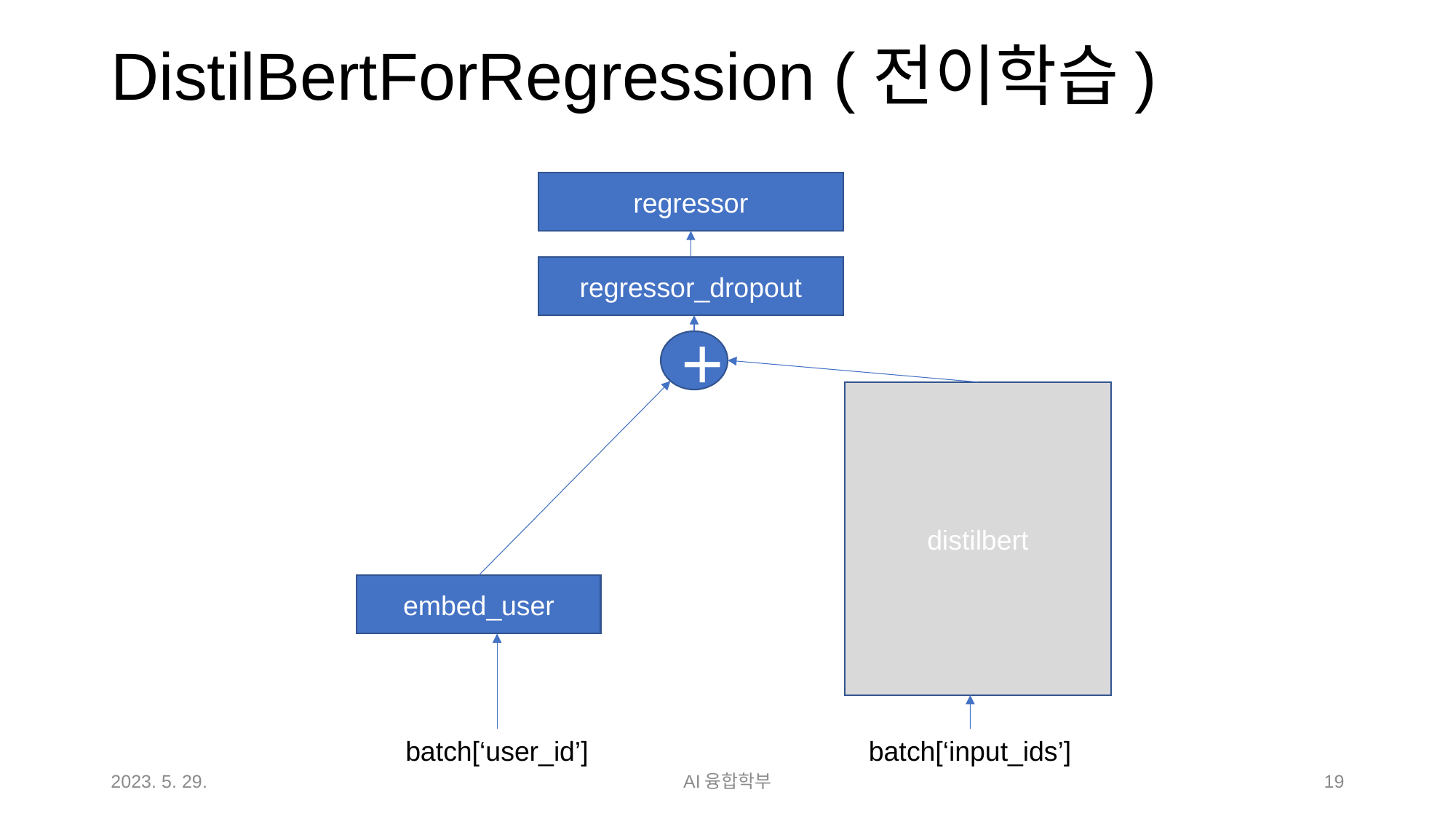

# DistilBertForRegression (전이학습)
regressor
regressor_dropout
+
distilbert
embed_user
batch[‘user_id’]
batch[‘input_ids’]
2023. 5. 29.
AI융합학부
19